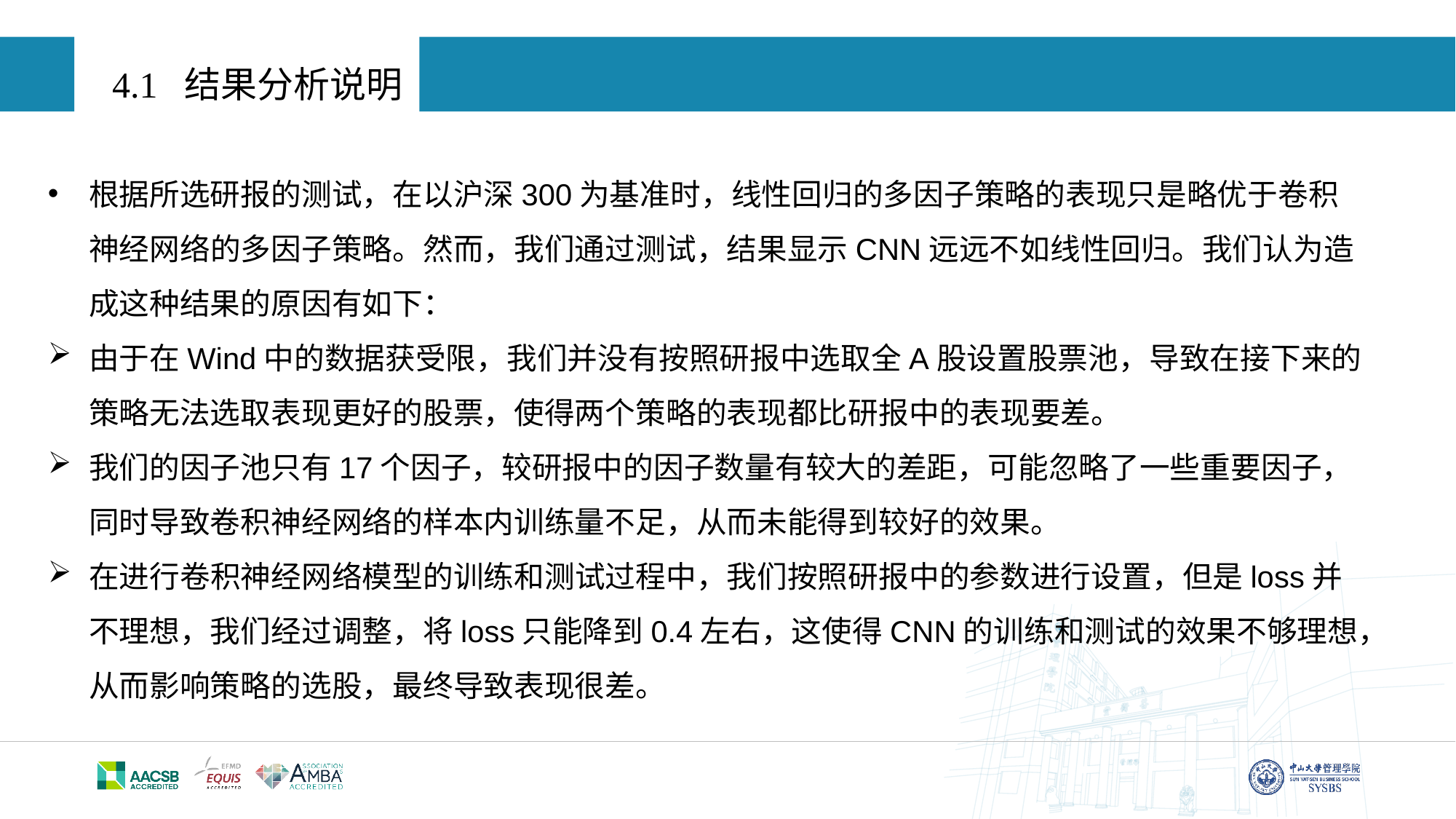

4.1  结果分析说明
根据所选研报的测试，在以沪深300为基准时，线性回归的多因子策略的表现只是略优于卷积神经网络的多因子策略。然而，我们通过测试，结果显示CNN远远不如线性回归。我们认为造成这种结果的原因有如下：
由于在Wind中的数据获受限，我们并没有按照研报中选取全A股设置股票池，导致在接下来的策略无法选取表现更好的股票，使得两个策略的表现都比研报中的表现要差。
我们的因子池只有17个因子，较研报中的因子数量有较大的差距，可能忽略了一些重要因子，同时导致卷积神经网络的样本内训练量不足，从而未能得到较好的效果。
在进行卷积神经网络模型的训练和测试过程中，我们按照研报中的参数进行设置，但是loss并不理想，我们经过调整，将loss只能降到0.4左右，这使得CNN的训练和测试的效果不够理想，从而影响策略的选股，最终导致表现很差。